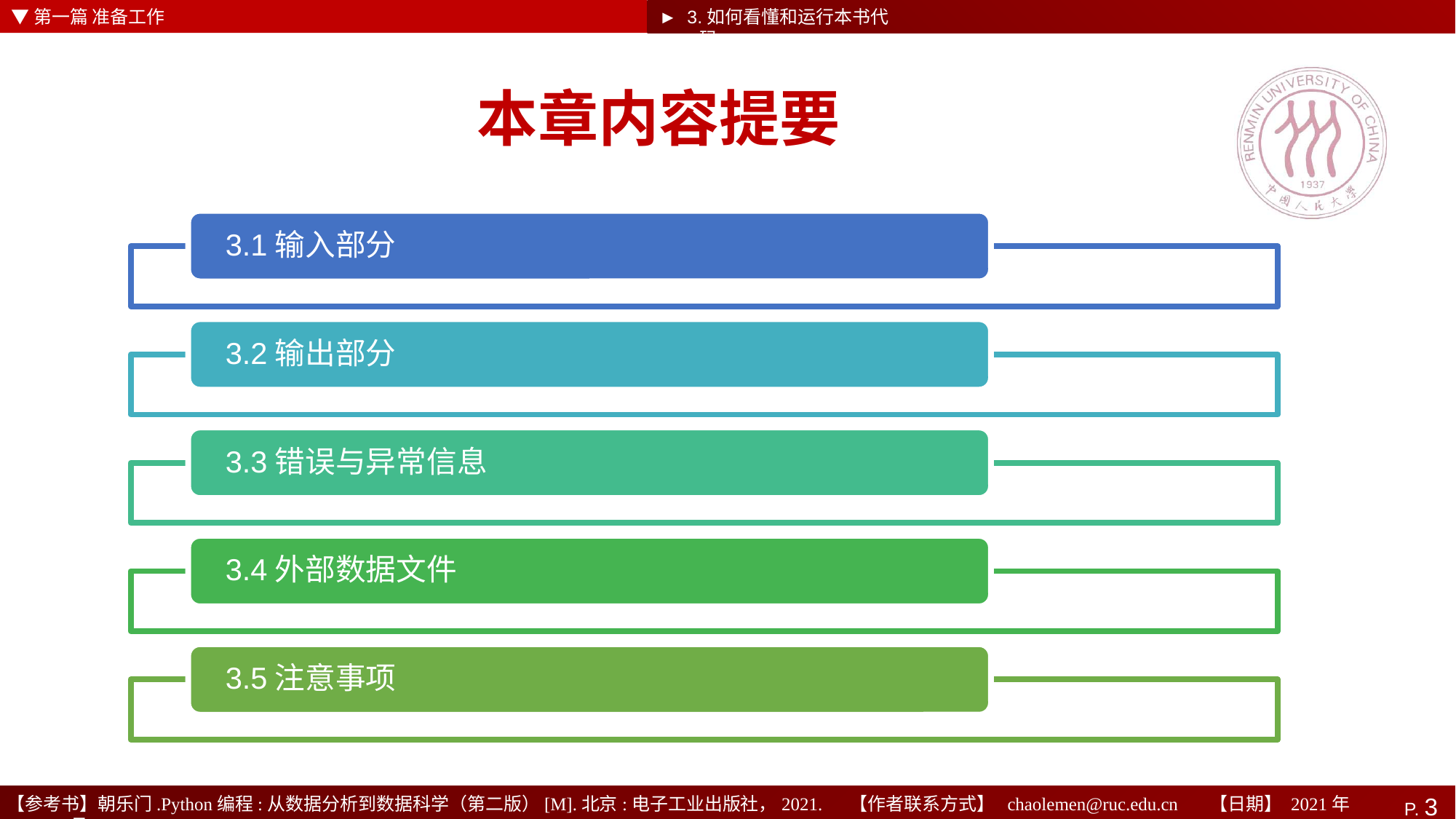

▼第一篇 准备工作
►  3.如何看懂和运行本书代码
# 本章内容提要
3.1输入部分
3.2输出部分
3.3错误与异常信息
3.4外部数据文件
3.5注意事项